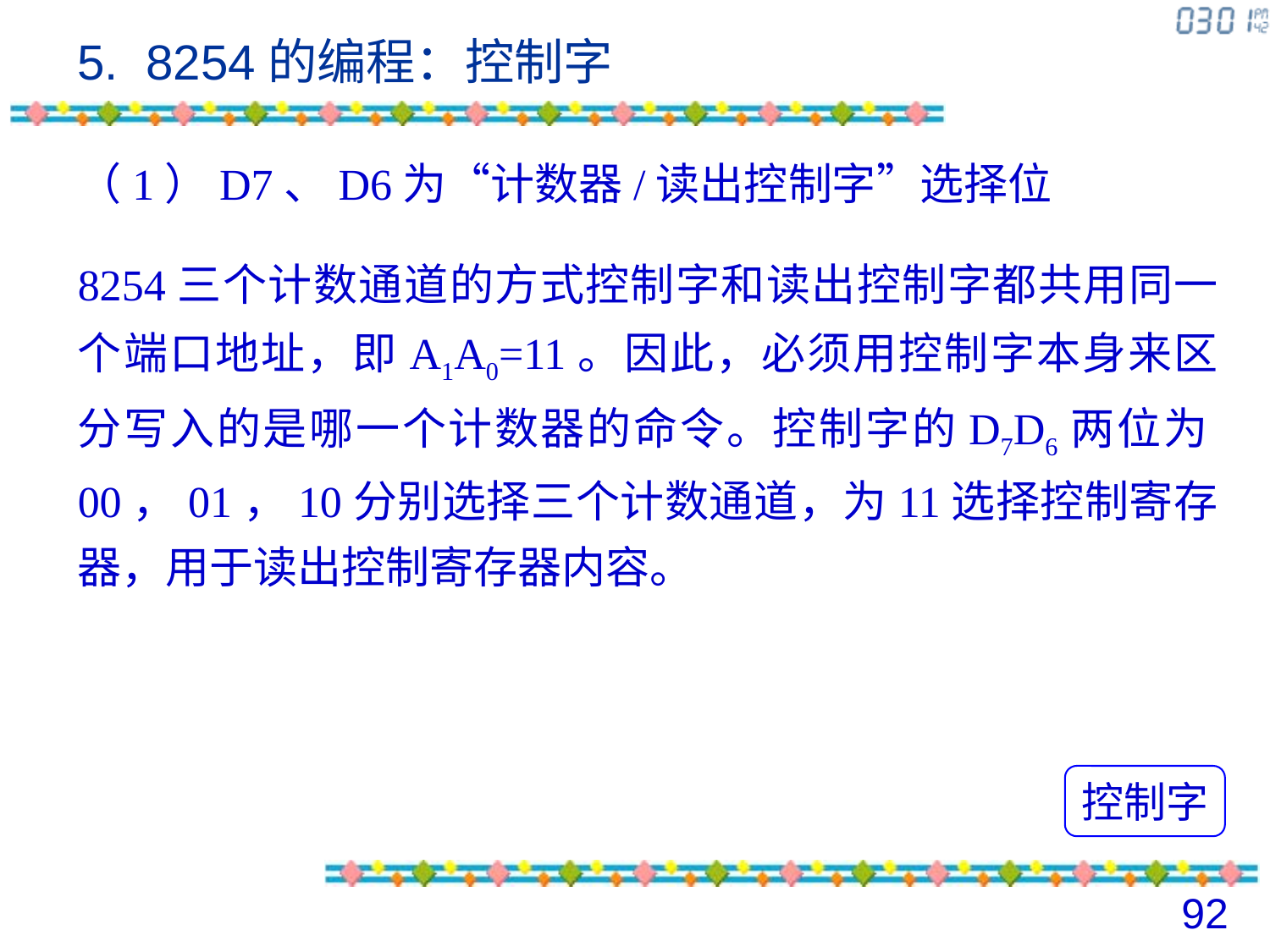

# 5.  8254的编程：控制字
（1）D7、D6为“计数器/读出控制字”选择位
8254三个计数通道的方式控制字和读出控制字都共用同一个端口地址，即A1A0=11。因此，必须用控制字本身来区分写入的是哪一个计数器的命令。控制字的D7D6两位为00，01，10分别选择三个计数通道，为11选择控制寄存器，用于读出控制寄存器内容。
控制字